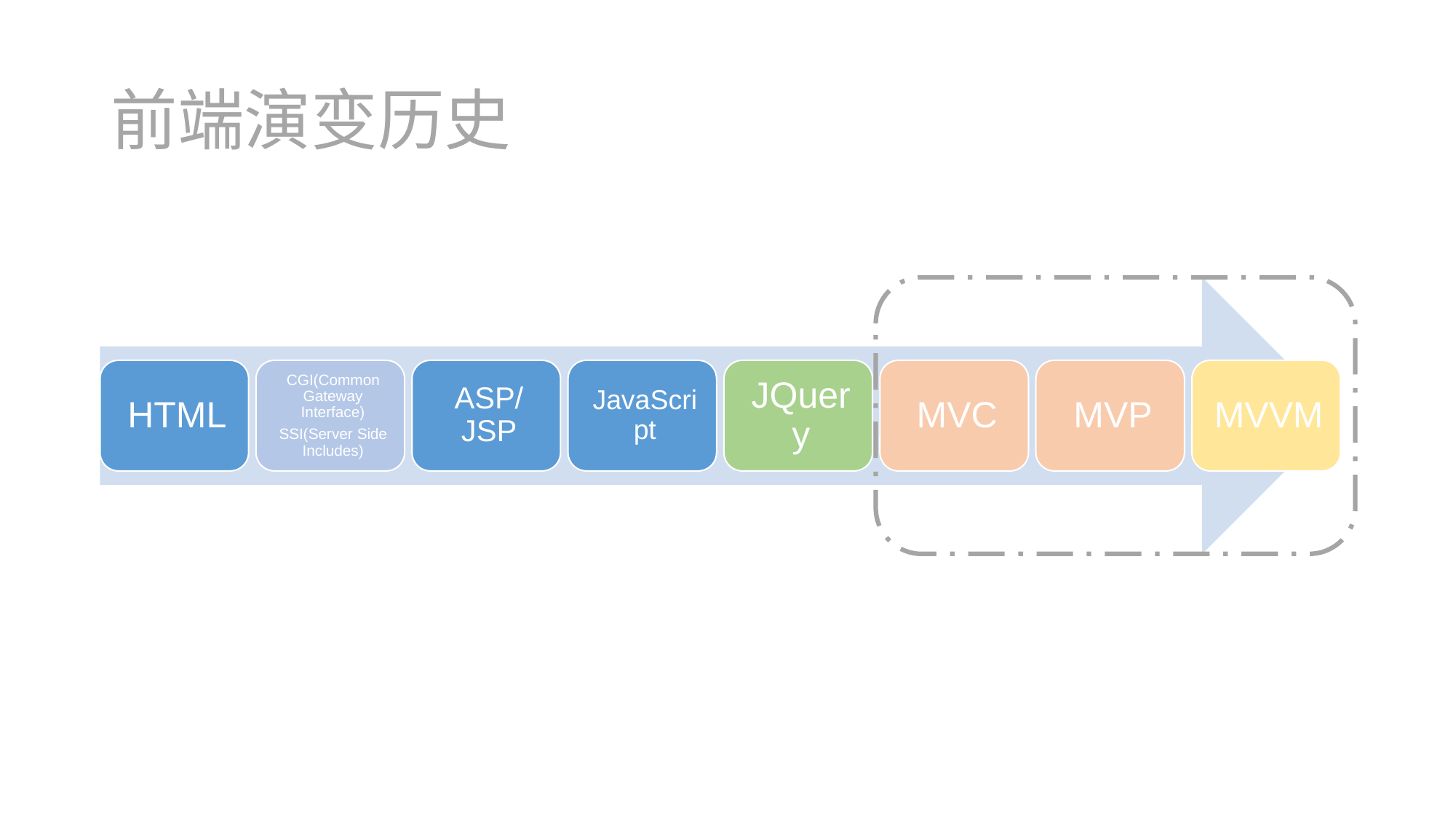

# 前端演变历史
HTML
CGI(Common Gateway Interface)
SSI(Server Side Includes)
ASP/JSP
JavaScript
JQuery
MVC
MVP
MVVM